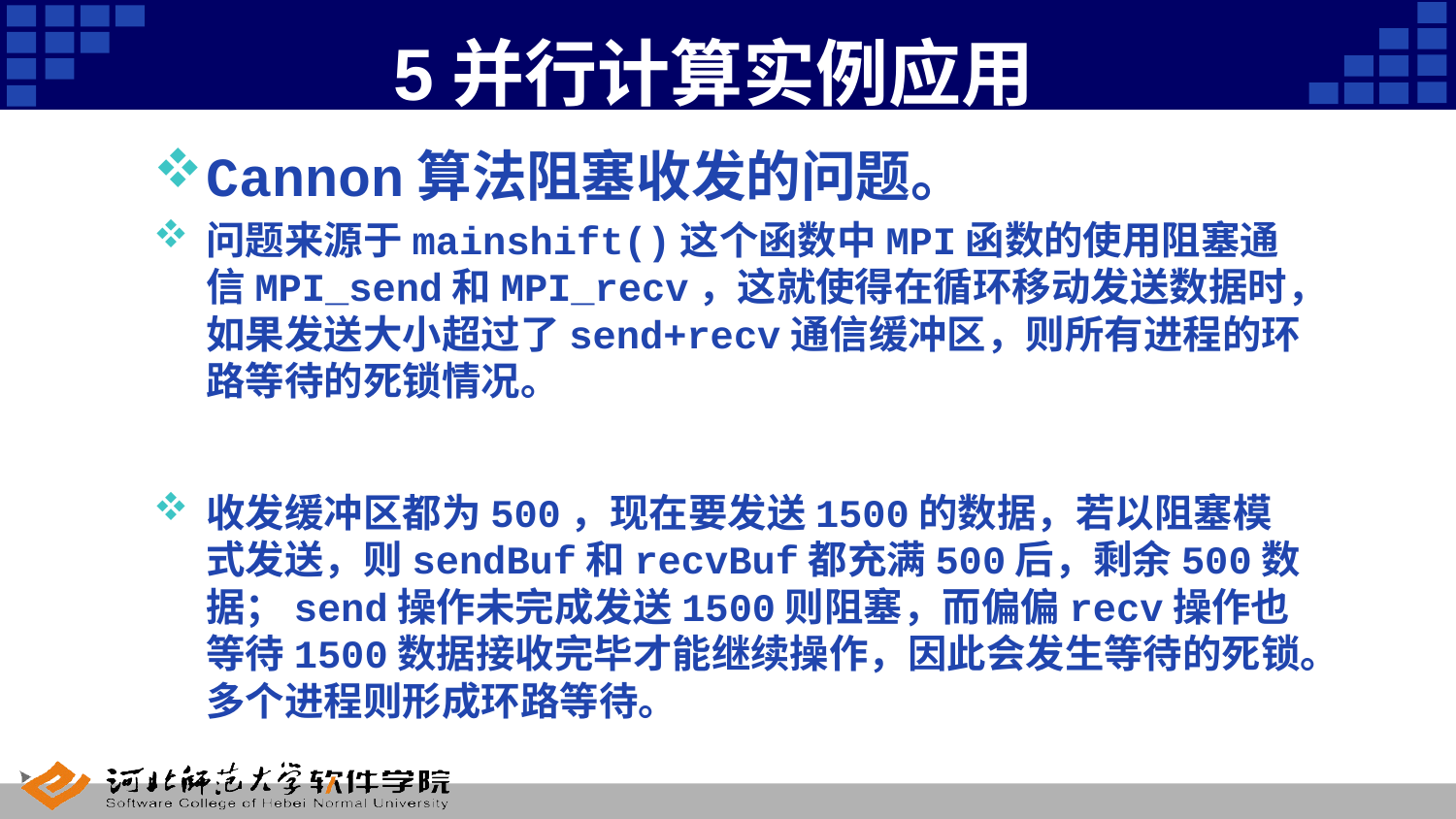

# 5并行计算实例应用
Cannon算法阻塞收发的问题。
问题来源于mainshift()这个函数中MPI函数的使用阻塞通信MPI_send和MPI_recv，这就使得在循环移动发送数据时，如果发送大小超过了send+recv通信缓冲区，则所有进程的环路等待的死锁情况。

收发缓冲区都为500，现在要发送1500的数据，若以阻塞模式发送，则sendBuf和recvBuf都充满500后，剩余500数据；send操作未完成发送1500则阻塞，而偏偏recv操作也等待1500数据接收完毕才能继续操作，因此会发生等待的死锁。多个进程则形成环路等待。